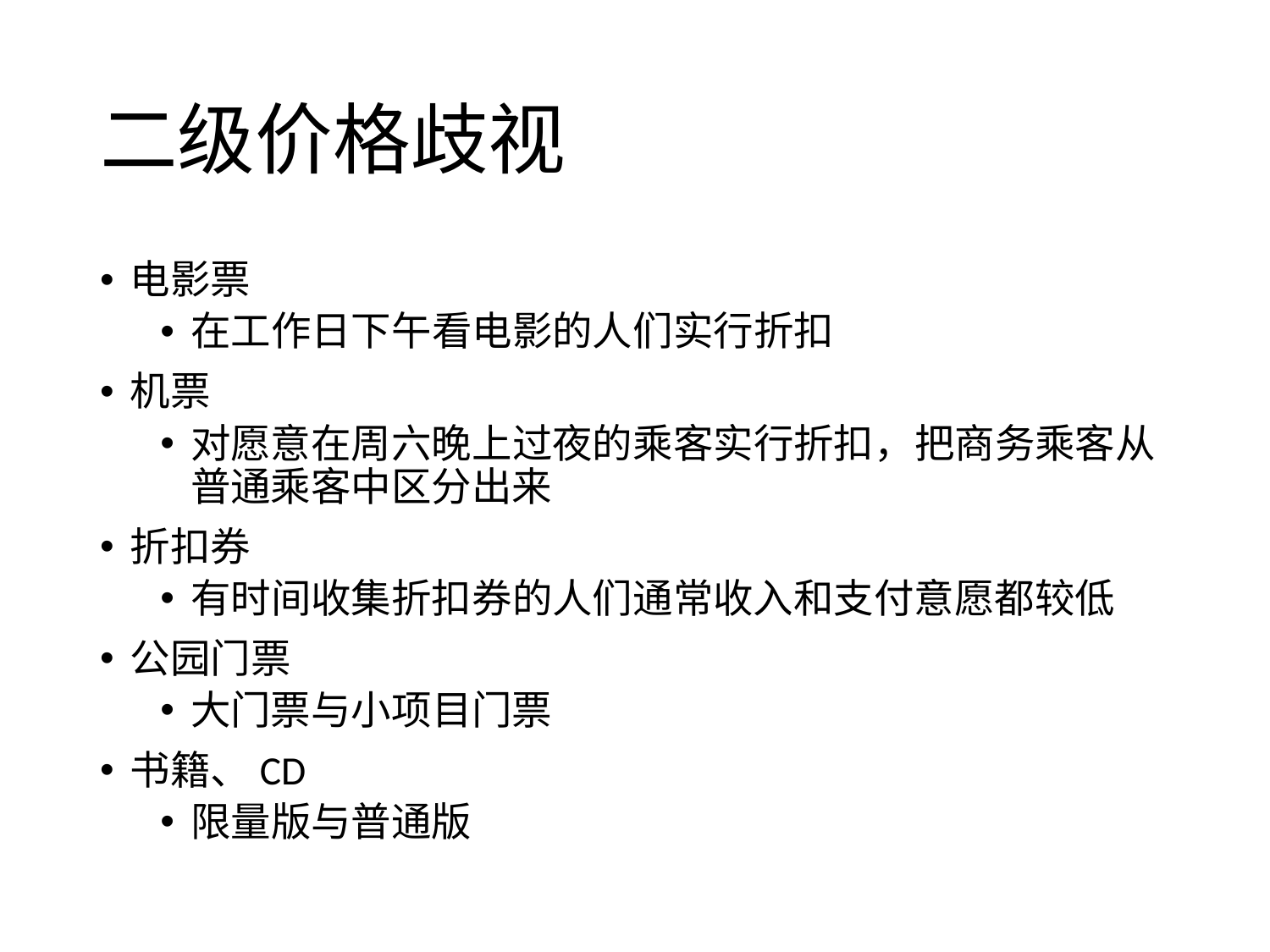

# 二级价格歧视
电影票
在工作日下午看电影的人们实行折扣
机票
对愿意在周六晚上过夜的乘客实行折扣，把商务乘客从普通乘客中区分出来
折扣券
有时间收集折扣券的人们通常收入和支付意愿都较低
公园门票
大门票与小项目门票
书籍、CD
限量版与普通版